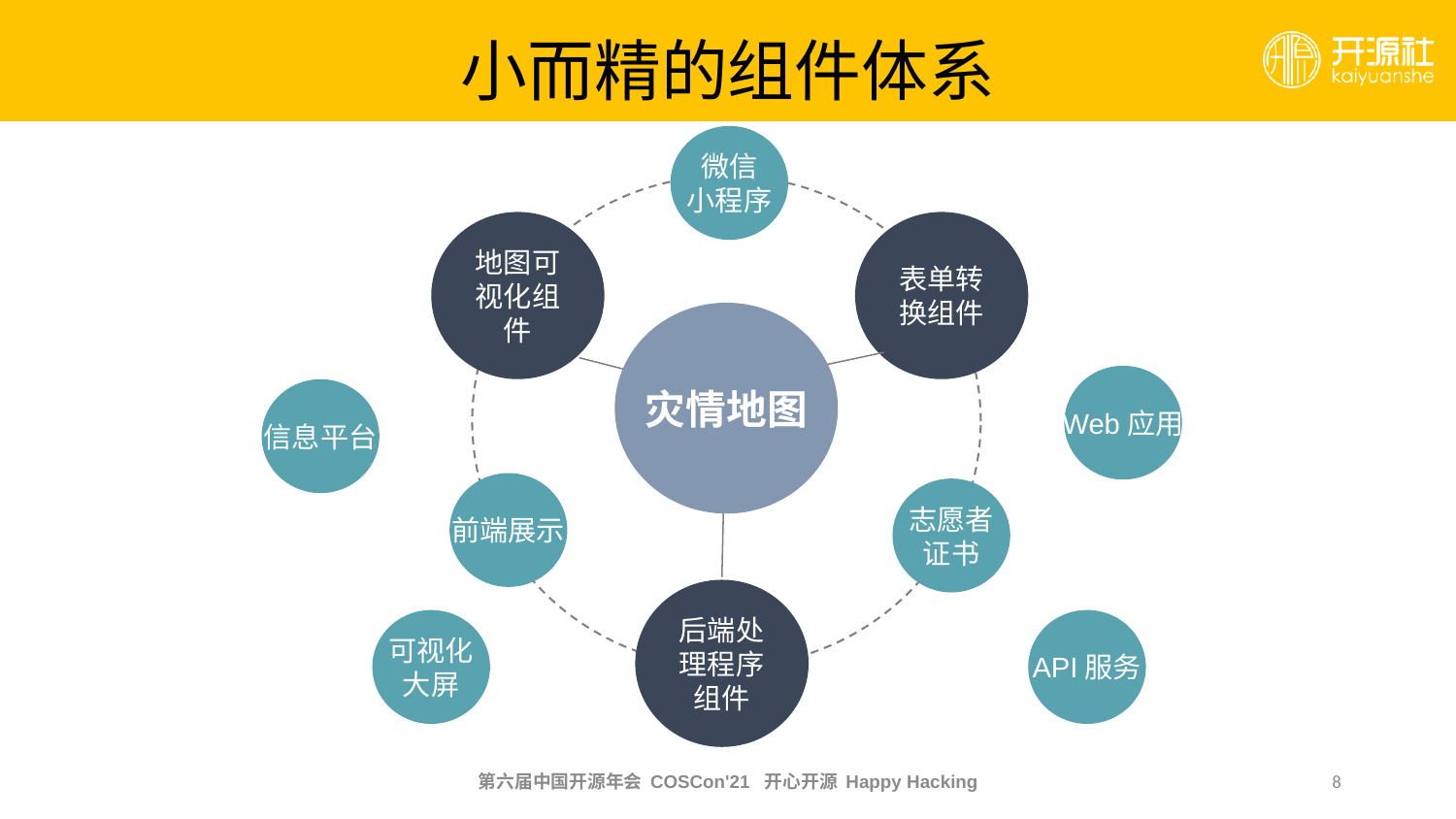

# 小而精的组件体系
微信
小程序

表单转换组件
地图可视化组件
灾情地图
前端展示
志愿者
证书
后端处理程序组件
Web应用
信息平台
可视化
大屏
API服务
8